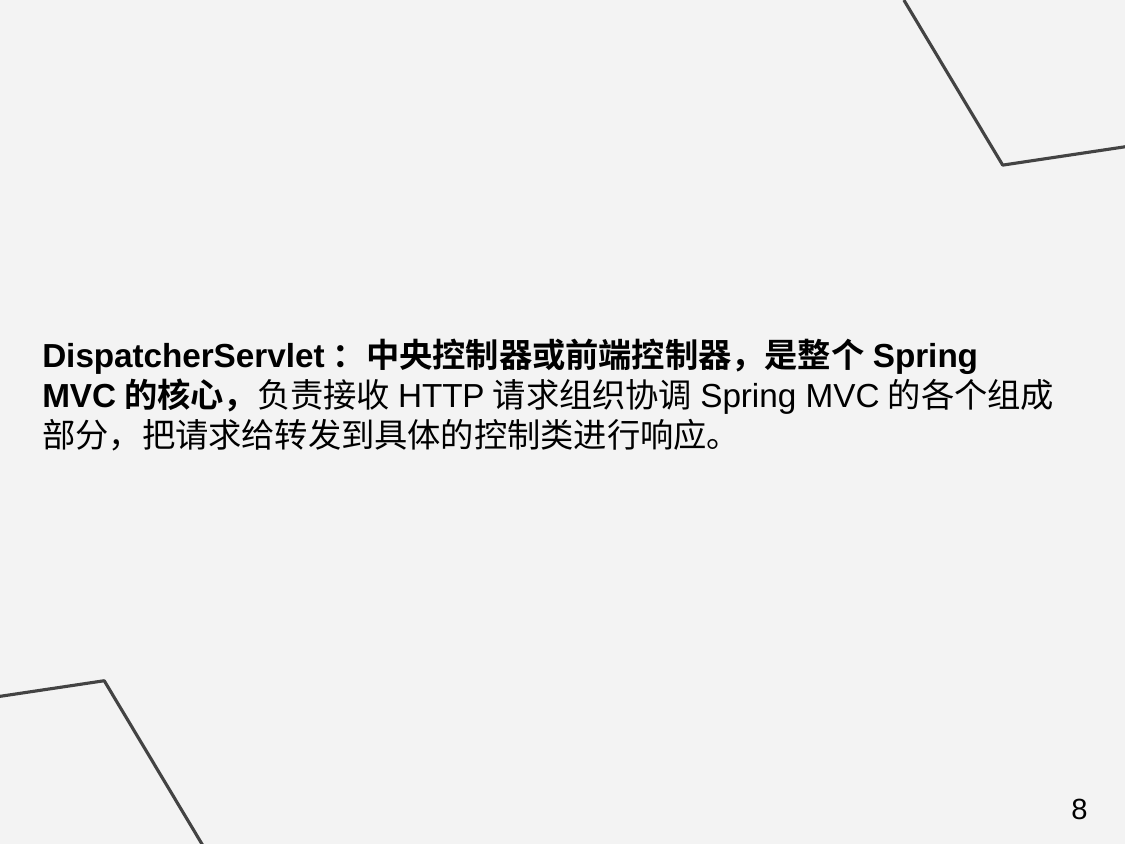

​DispatcherServlet：中央控制器或前端控制器，是整个Spring MVC的核心，负责接收HTTP请求组织协调Spring MVC的各个组成部分，把请求给转发到具体的控制类进行响应。
8